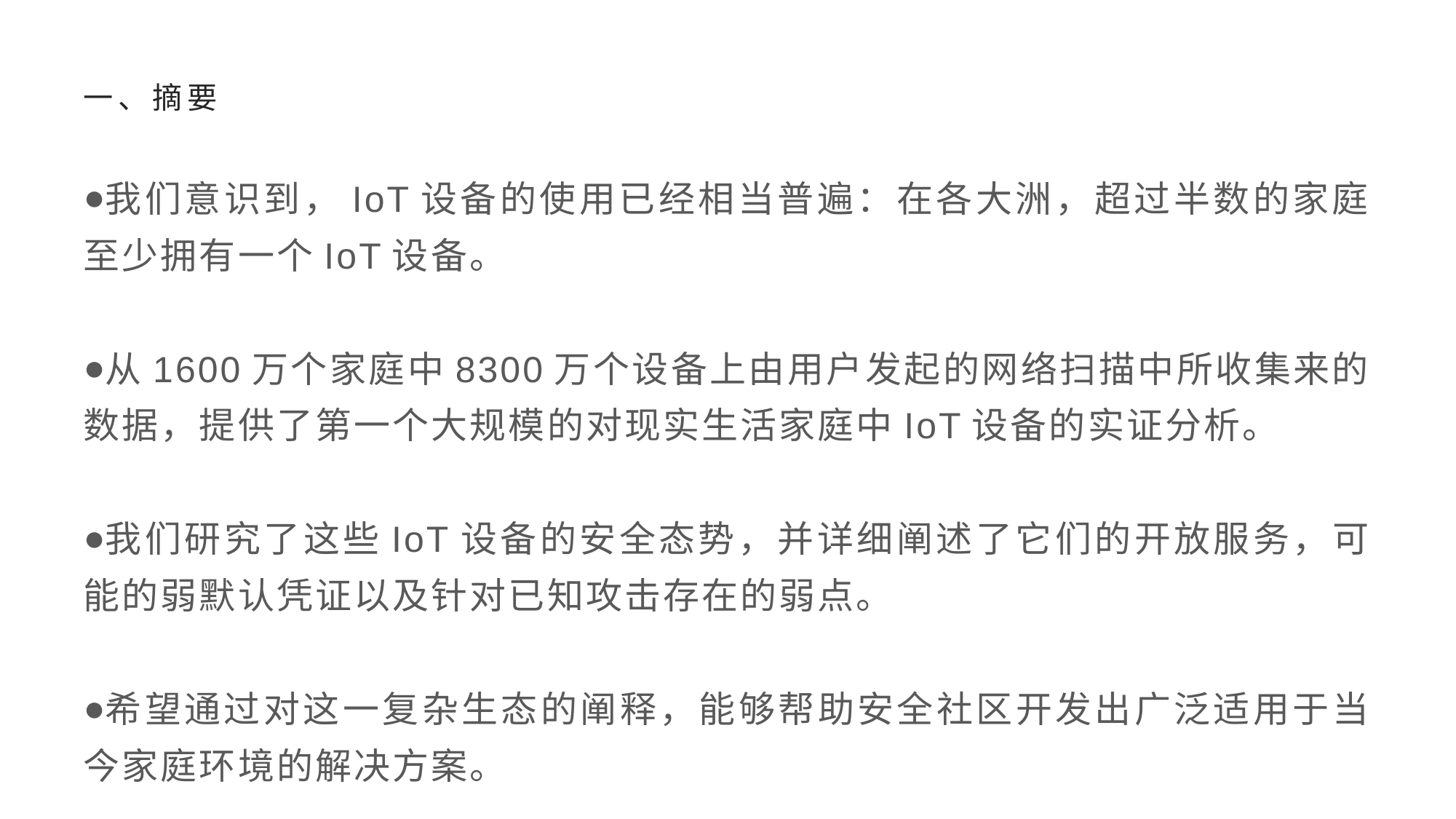

# 一、摘要
我们意识到，IoT设备的使用已经相当普遍：在各大洲，超过半数的家庭至少拥有一个IoT设备。

从1600万个家庭中8300万个设备上由用户发起的网络扫描中所收集来的数据，提供了第一个大规模的对现实生活家庭中IoT设备的实证分析。

我们研究了这些IoT设备的安全态势，并详细阐述了它们的开放服务，可能的弱默认凭证以及针对已知攻击存在的弱点。

希望通过对这一复杂生态的阐释，能够帮助安全社区开发出广泛适用于当今家庭环境的解决方案。